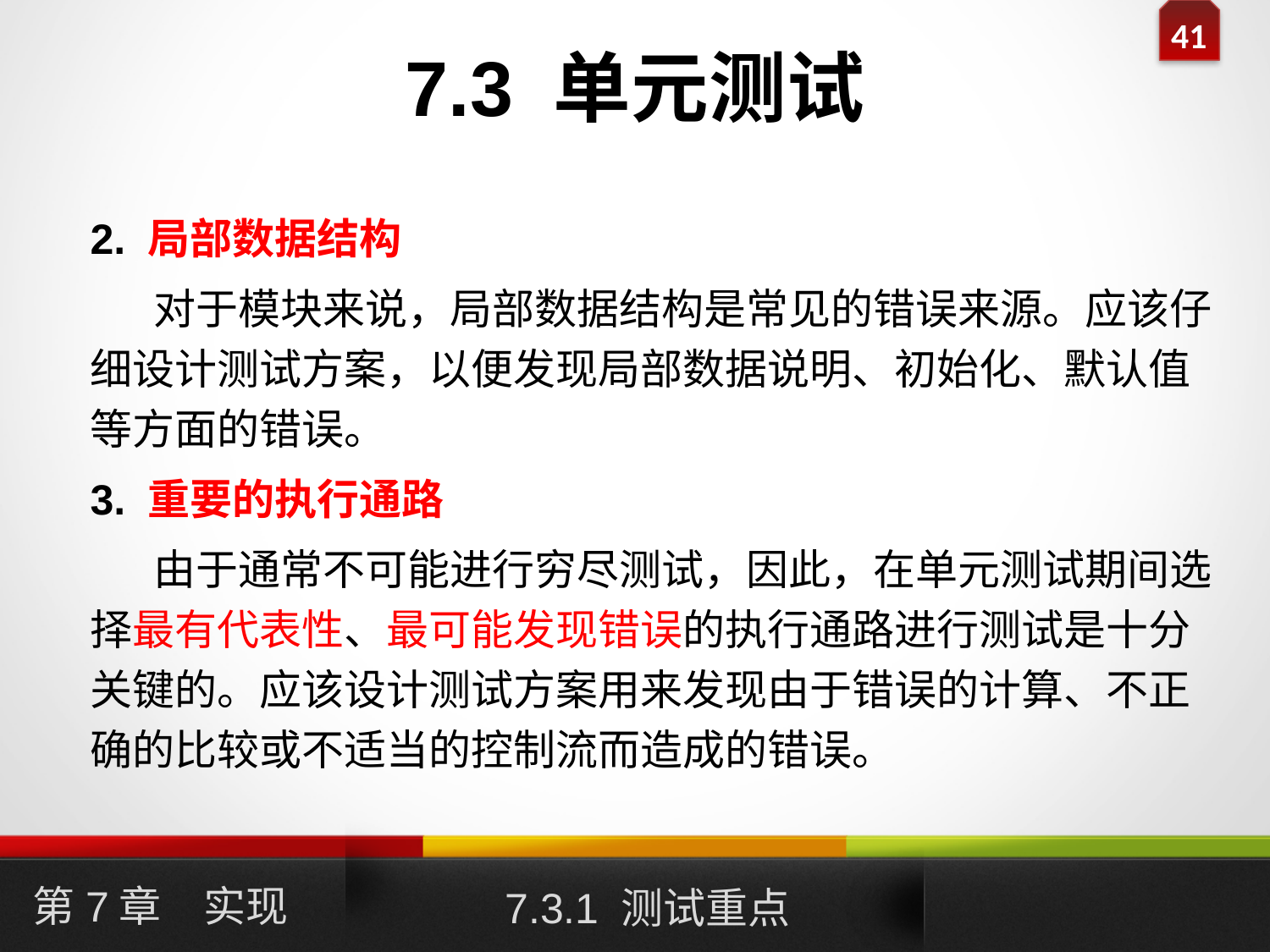

# 7.3 单元测试
2. 局部数据结构
对于模块来说，局部数据结构是常见的错误来源。应该仔细设计测试方案，以便发现局部数据说明、初始化、默认值等方面的错误。
3. 重要的执行通路
由于通常不可能进行穷尽测试，因此，在单元测试期间选择最有代表性、最可能发现错误的执行通路进行测试是十分关键的。应该设计测试方案用来发现由于错误的计算、不正确的比较或不适当的控制流而造成的错误。
第7章　实现
7.3.1 测试重点